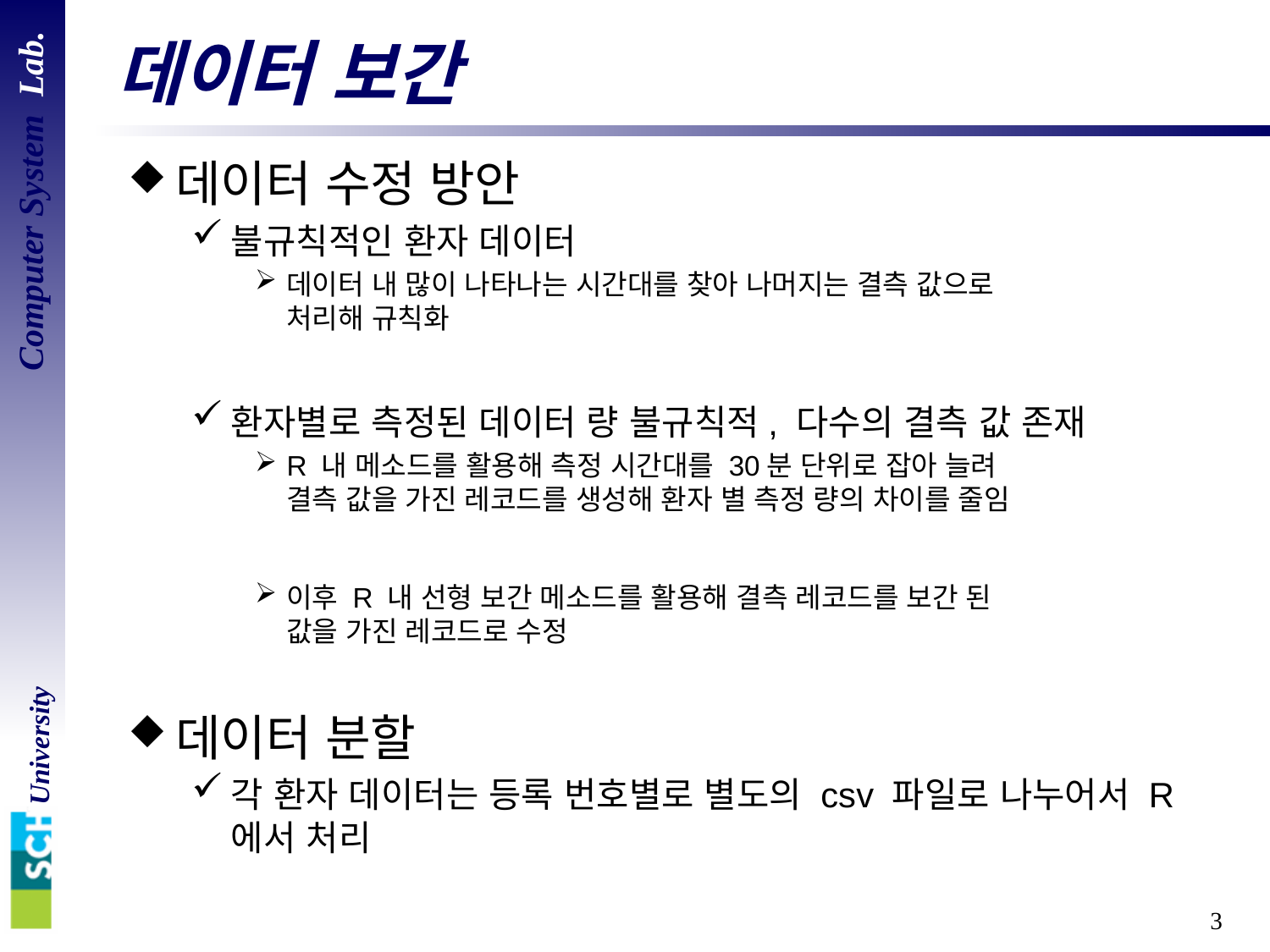

# 데이터 보간

데이터 수정 방안
불규칙적인 환자 데이터
데이터 내 많이 나타나는 시간대를 찾아 나머지는 결측 값으로
처리해 규칙화

환자별로 측정된 데이터 량 불규칙적, 다수의 결측 값 존재
R 내 메소드를 활용해 측정 시간대를 30분 단위로 잡아 늘려
결측 값을 가진 레코드를 생성해 환자 별 측정 량의 차이를 줄임

이후 R 내 선형 보간 메소드를 활용해 결측 레코드를 보간 된
값을 가진 레코드로 수정

데이터 분할
각 환자 데이터는 등록 번호별로 별도의 csv 파일로 나누어서 R에서 처리